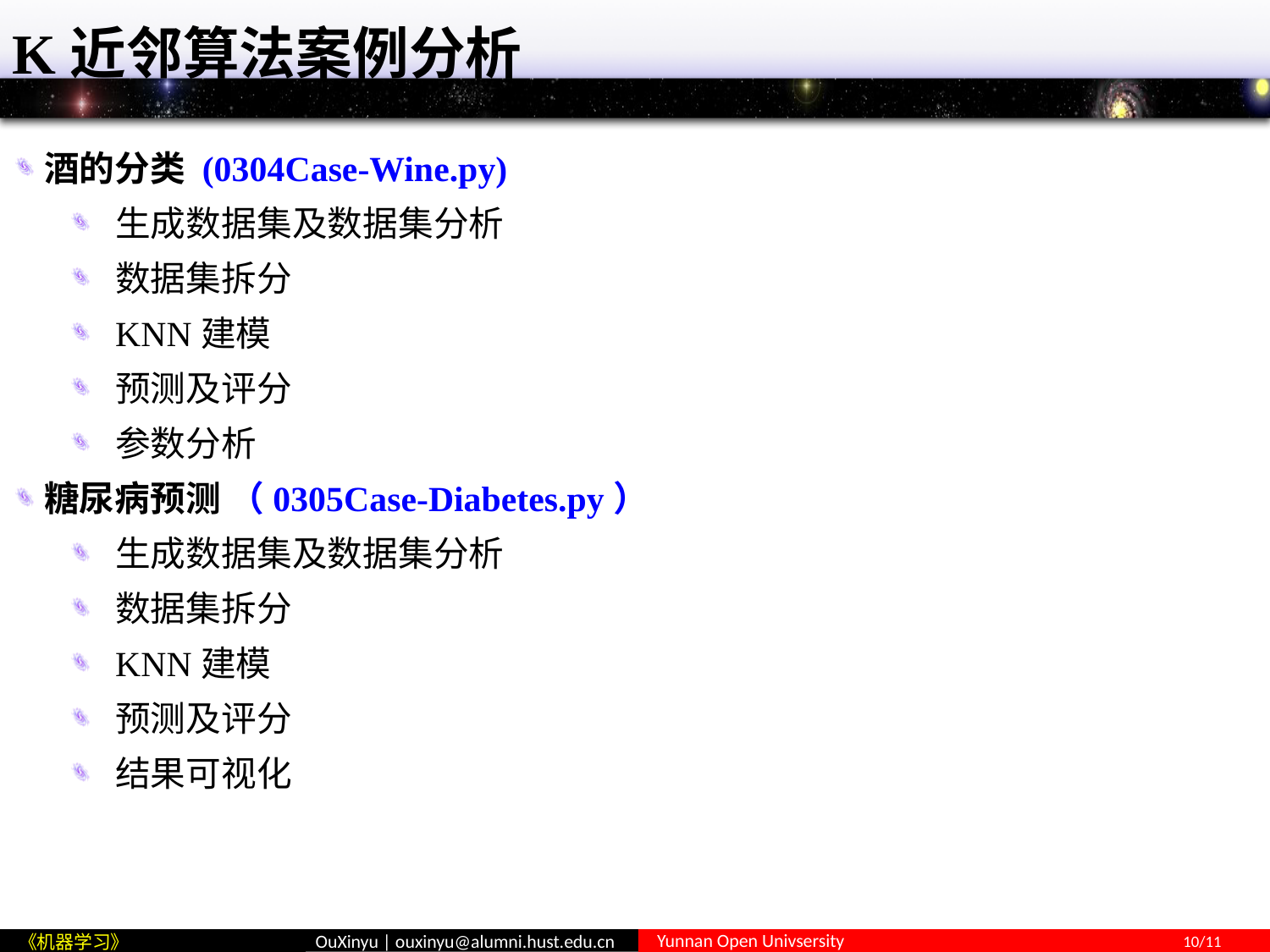

# K近邻算法案例分析
酒的分类 (0304Case-Wine.py)
生成数据集及数据集分析
数据集拆分
KNN建模
预测及评分
参数分析
糖尿病预测 （0305Case-Diabetes.py）
生成数据集及数据集分析
数据集拆分
KNN建模
预测及评分
结果可视化